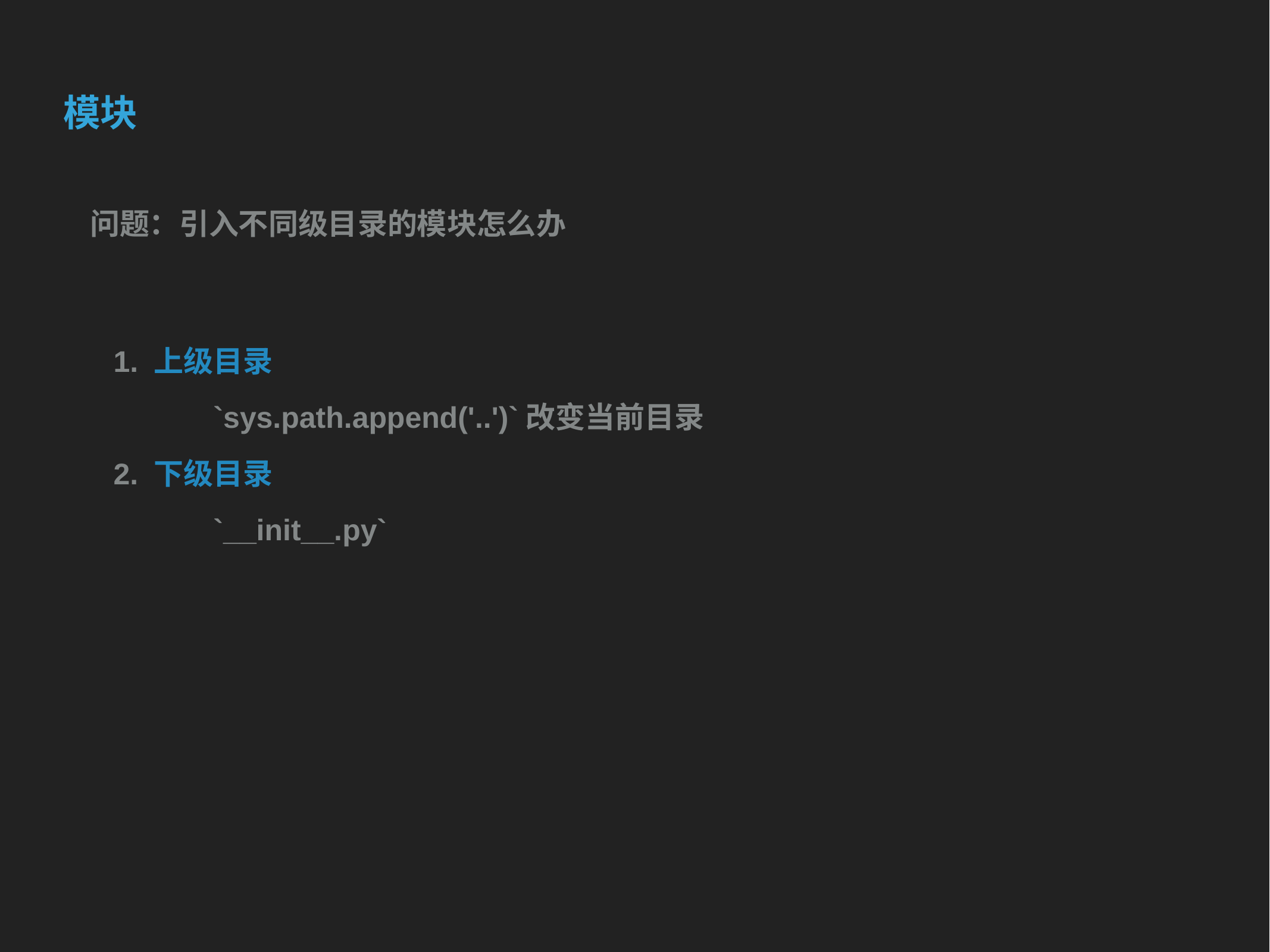

模块
问题：引入不同级目录的模块怎么办
1. 上级目录
            `sys.path.append('..')`改变当前目录
2. 下级目录
            `__init__.py`